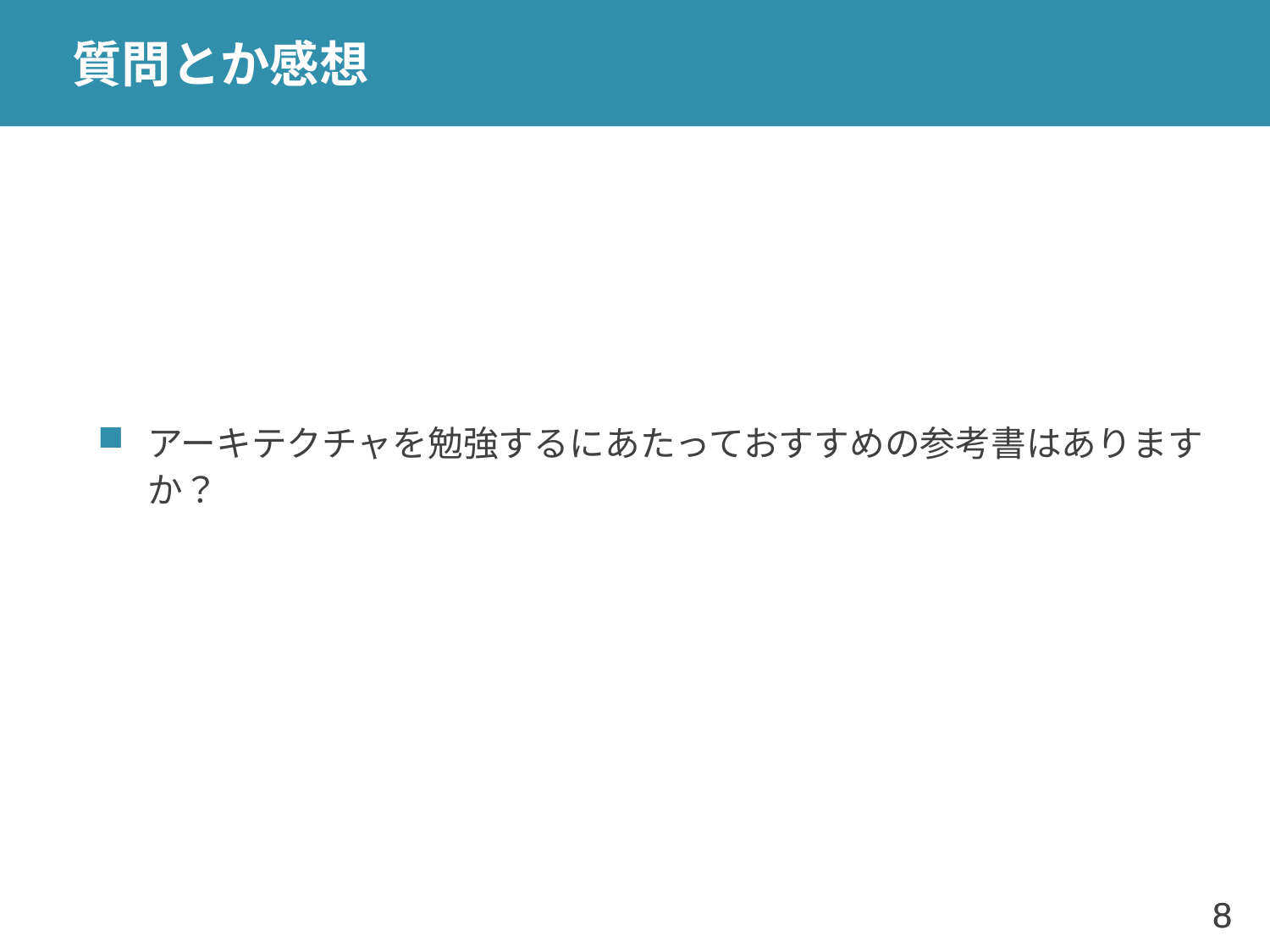

# 質問とか感想
アーキテクチャを勉強するにあたっておすすめの参考書はありますか？